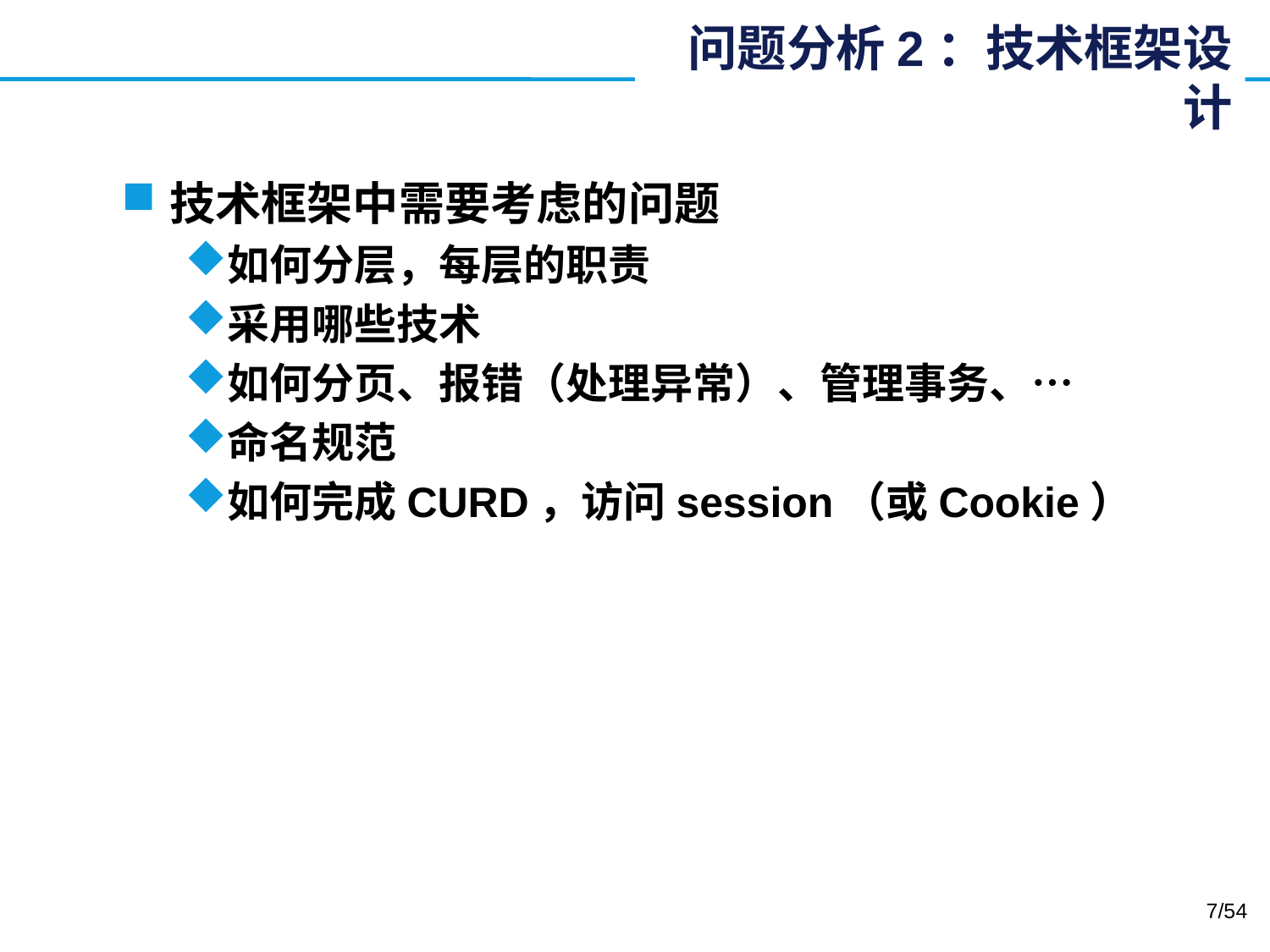

# 问题分析2：技术框架设计
技术框架中需要考虑的问题
如何分层，每层的职责
采用哪些技术
如何分页、报错（处理异常）、管理事务、…
命名规范
如何完成CURD，访问session（或Cookie）

7/54